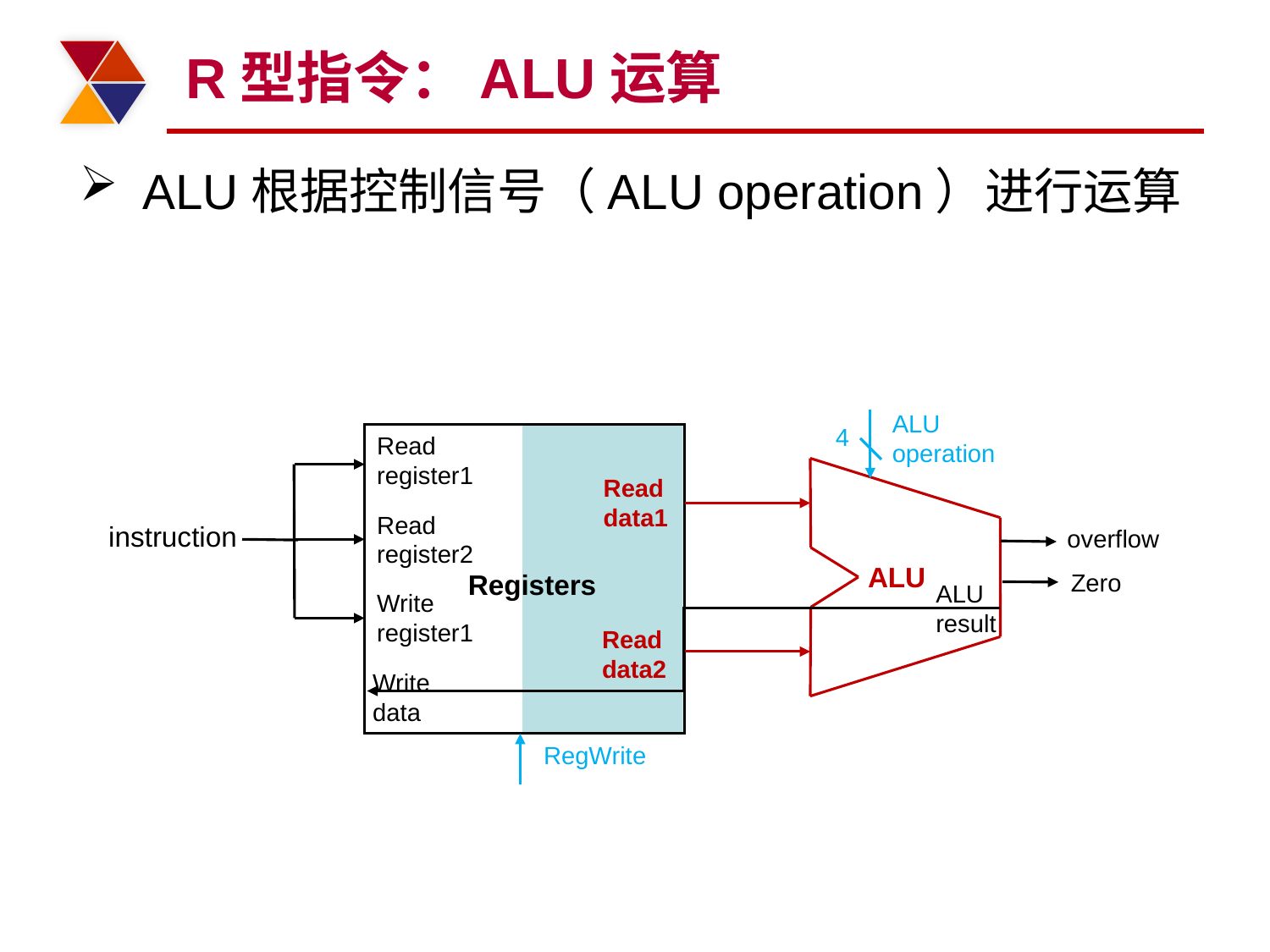

# R型指令：ALU运算
ALU根据控制信号（ALU operation）进行运算
ALU operation
4

ALU
Zero
ALU
result

Read
register1
Read
data1
Read
register2
Registers
Write
register1
Read
data2
Write
data
instruction
overflow
RegWrite